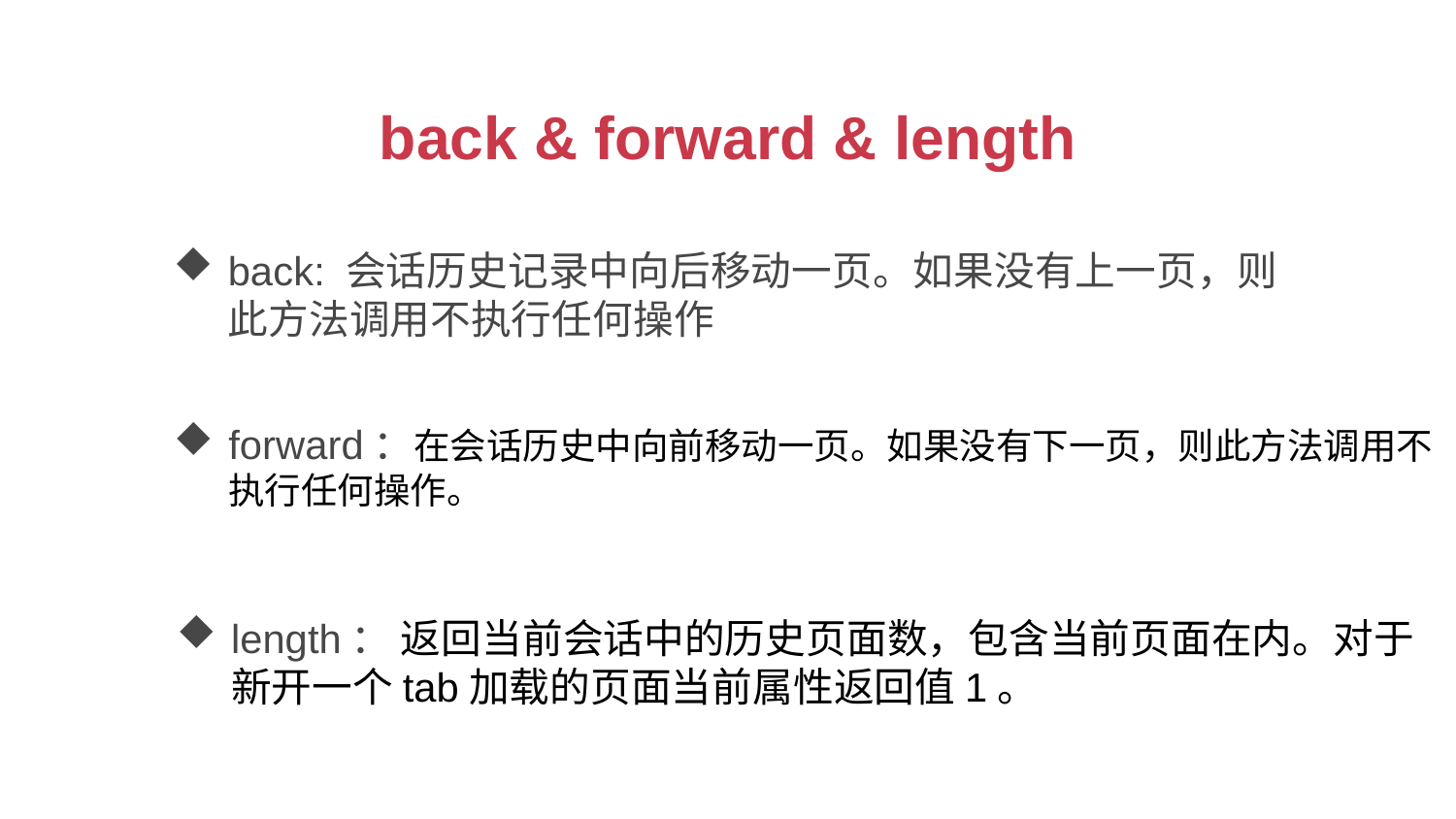

back & forward & length
back: 会话历史记录中向后移动一页。如果没有上一页，则此方法调用不执行任何操作
forward：在会话历史中向前移动一页。如果没有下一页，则此方法调用不执行任何操作。
length： 返回当前会话中的历史页面数，包含当前页面在内。对于新开一个tab加载的页面当前属性返回值1。